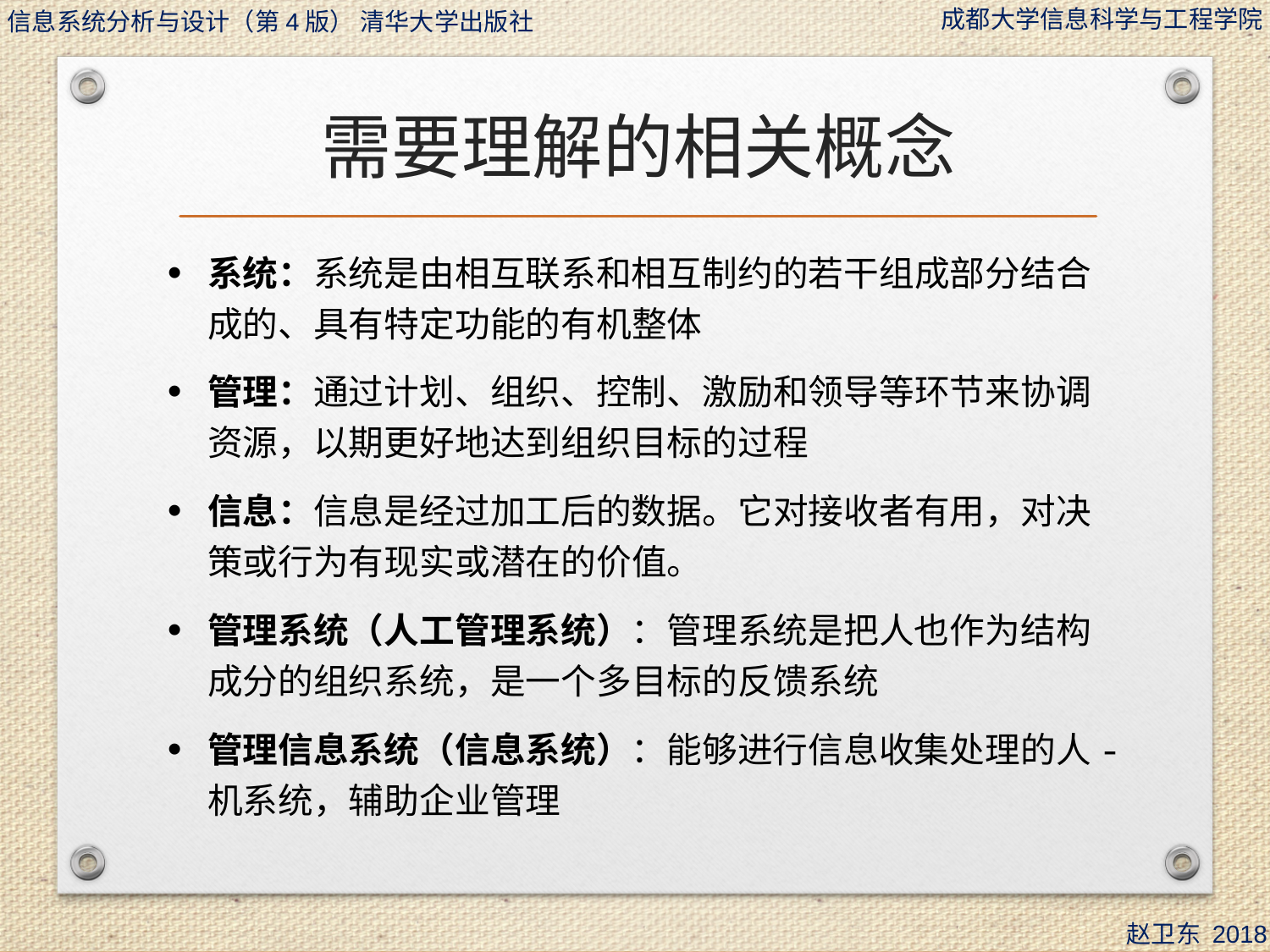

# 需要理解的相关概念
系统：系统是由相互联系和相互制约的若干组成部分结合成的、具有特定功能的有机整体
管理：通过计划、组织、控制、激励和领导等环节来协调资源，以期更好地达到组织目标的过程
信息：信息是经过加工后的数据。它对接收者有用，对决策或行为有现实或潜在的价值。
管理系统（人工管理系统）：管理系统是把人也作为结构成分的组织系统，是一个多目标的反馈系统
管理信息系统（信息系统）：能够进行信息收集处理的人-机系统，辅助企业管理